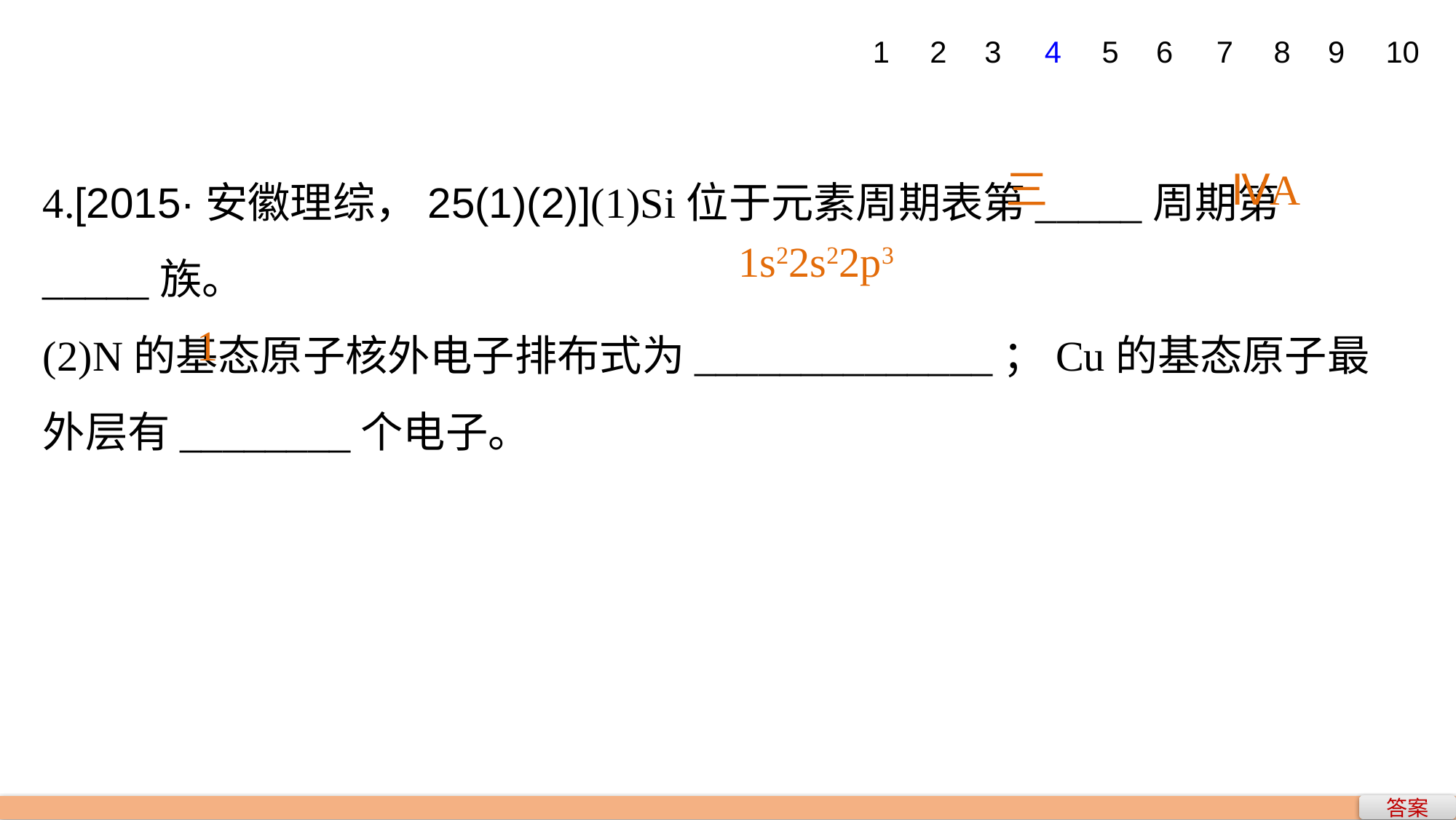

1
2
3
4
5
6
7
8
9
10
4.[2015·安徽理综，25(1)(2)](1)Si位于元素周期表第_____周期第_____族。
(2)N的基态原子核外电子排布式为______________；Cu的基态原子最外层有________个电子。
三
ⅣA
1s22s22p3
1
答案